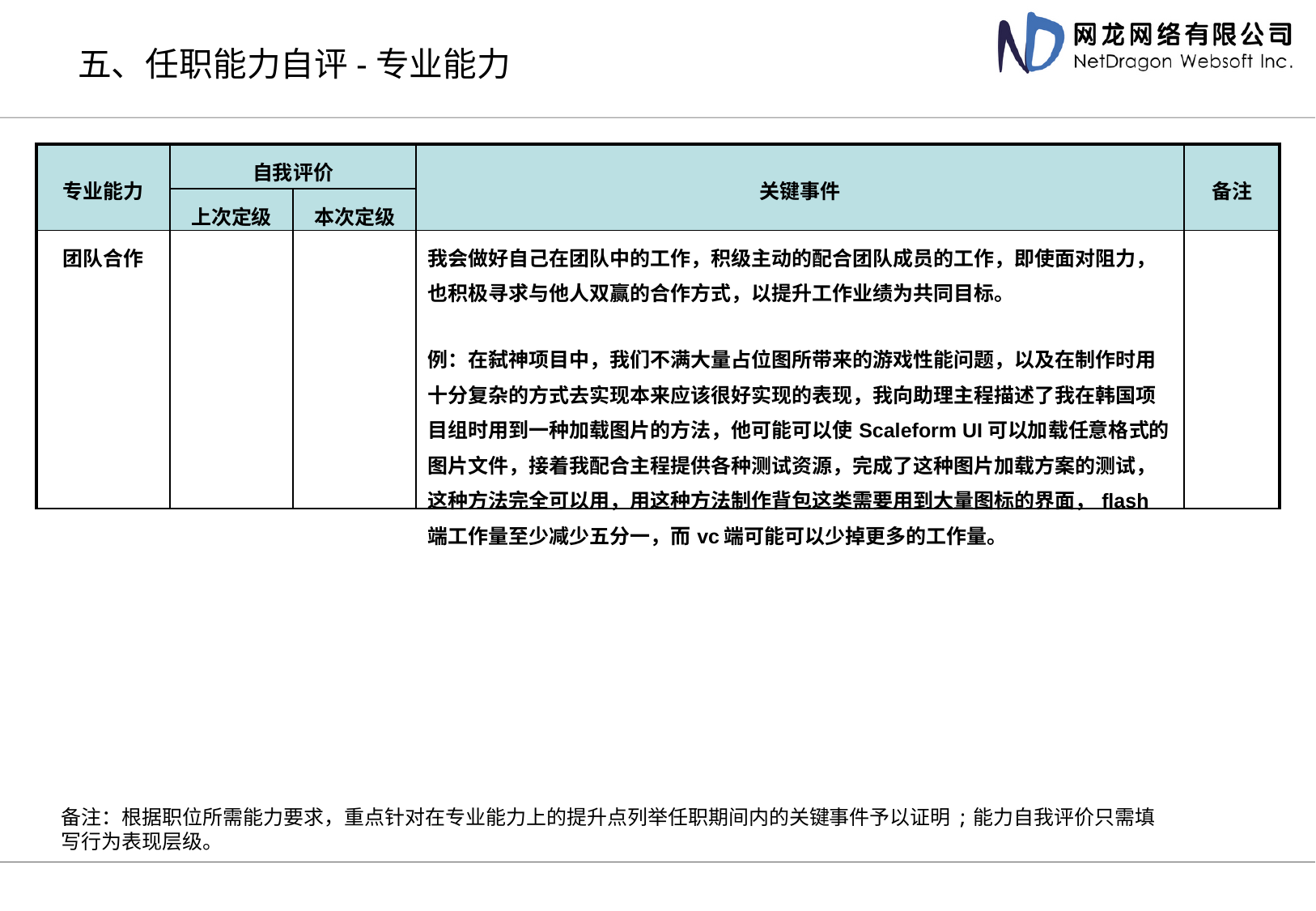

# 五、任职能力自评-专业能力
| 专业能力 | 自我评价 |  | 关键事件 | 备注 |
| --- | --- | --- | --- | --- |
|  | 上次定级 | 本次定级 |  |  |
| 团队合作 |  |  | 我会做好自己在团队中的工作，积级主动的配合团队成员的工作，即使面对阻力，也积极寻求与他人双赢的合作方式，以提升工作业绩为共同目标。 例：在弑神项目中，我们不满大量占位图所带来的游戏性能问题，以及在制作时用十分复杂的方式去实现本来应该很好实现的表现，我向助理主程描述了我在韩国项目组时用到一种加载图片的方法，他可能可以使Scaleform UI可以加载任意格式的图片文件，接着我配合主程提供各种测试资源，完成了这种图片加载方案的测试，这种方法完全可以用，用这种方法制作背包这类需要用到大量图标的界面，flash端工作量至少减少五分一，而vc端可能可以少掉更多的工作量。 |  |
备注：根据职位所需能力要求，重点针对在专业能力上的提升点列举任职期间内的关键事件予以证明;能力自我评价只需填写行为表现层级。